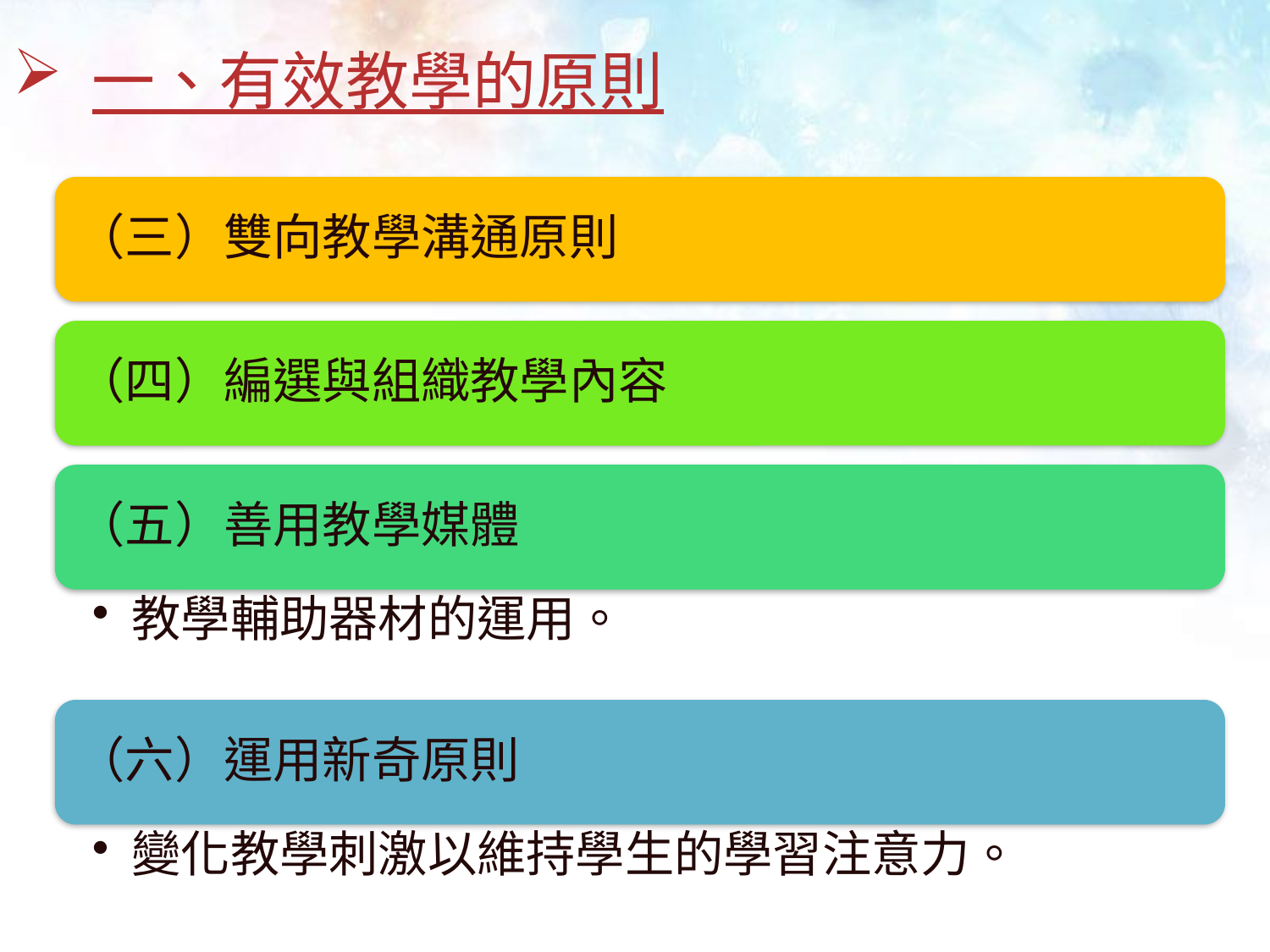

# 一、有效教學的原則
（三）雙向教學溝通原則
（四）編選與組織教學內容
（五）善用教學媒體
教學輔助器材的運用。
（六）運用新奇原則
變化教學刺激以維持學生的學習注意力。